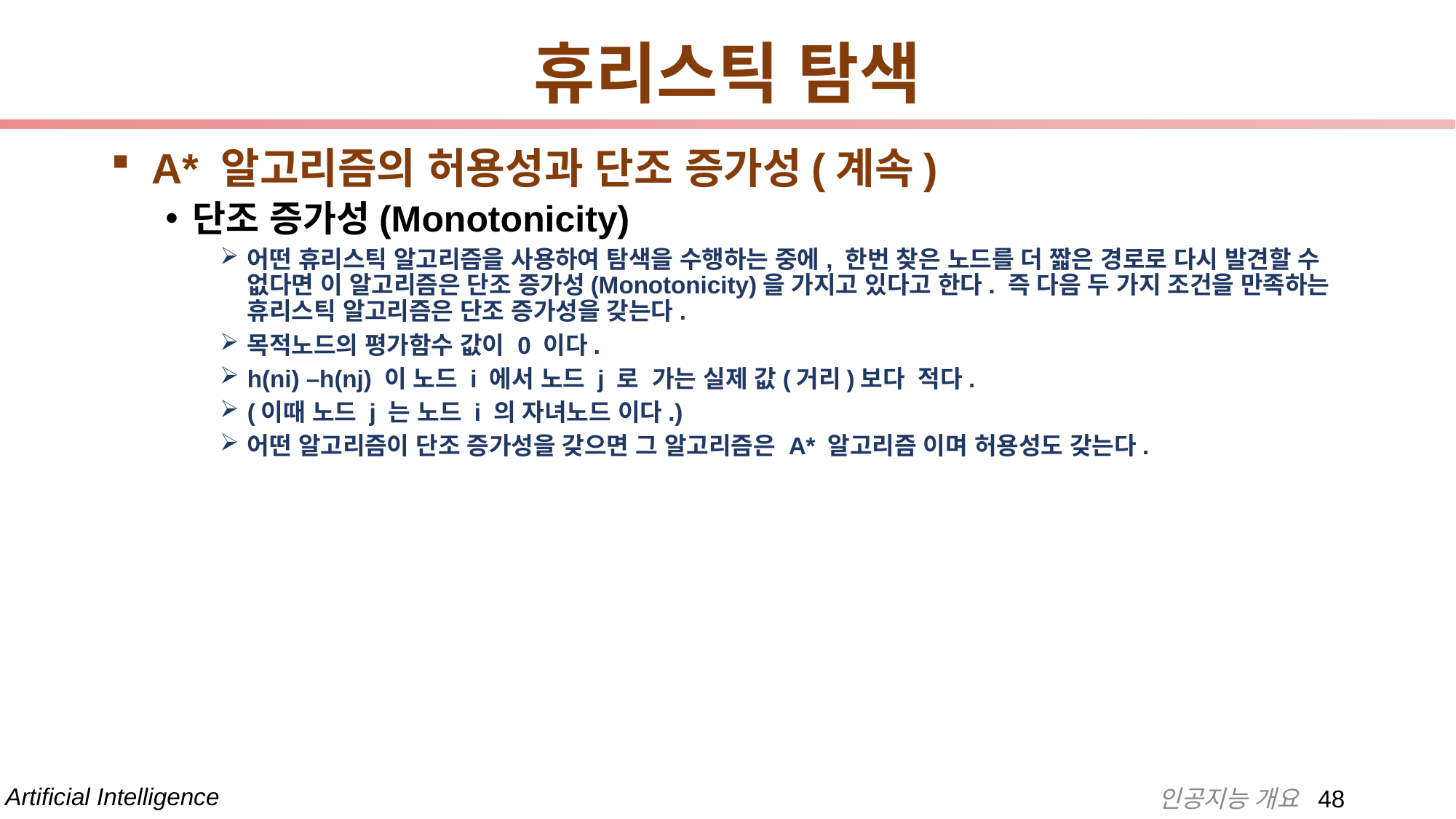

# 휴리스틱 탐색
A* 알고리즘의 허용성과 단조 증가성(계속)
단조 증가성(Monotonicity)
어떤 휴리스틱 알고리즘을 사용하여 탐색을 수행하는 중에, 한번 찾은 노드를 더 짧은 경로로 다시 발견할 수 없다면 이 알고리즘은 단조 증가성(Monotonicity)을 가지고 있다고 한다. 즉 다음 두 가지 조건을 만족하는 휴리스틱 알고리즘은 단조 증가성을 갖는다.
목적노드의 평가함수 값이 0 이다.
h(ni) –h(nj) 이 노드 i 에서 노드 j 로  가는 실제 값(거리)보다  적다.
(이때 노드 j 는 노드 i 의 자녀노드 이다.)
어떤 알고리즘이 단조 증가성을 갖으면 그 알고리즘은 A* 알고리즘 이며 허용성도 갖는다.